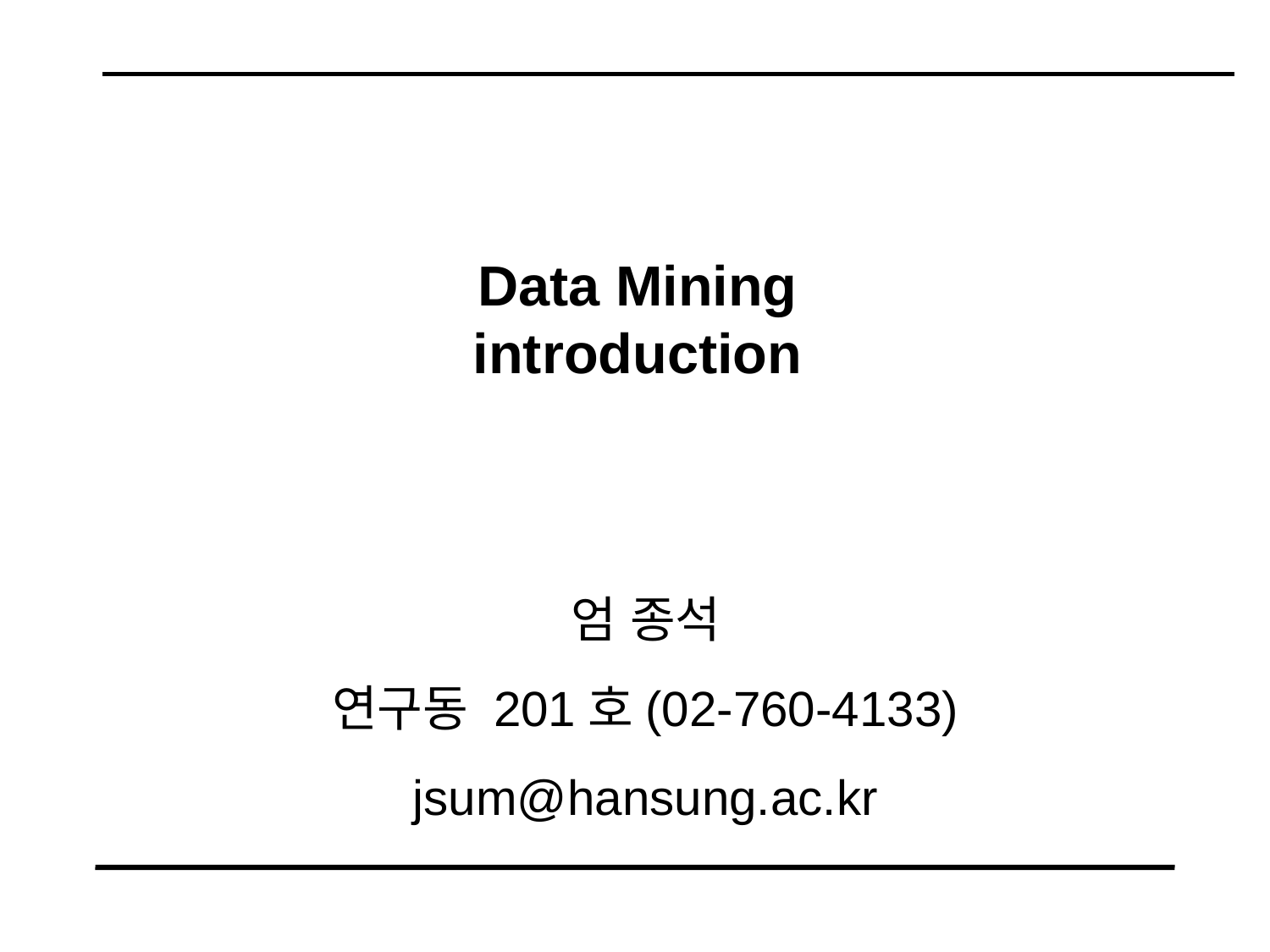

# Data Mining introduction
엄 종석
연구동 201호(02-760-4133)
jsum@hansung.ac.kr